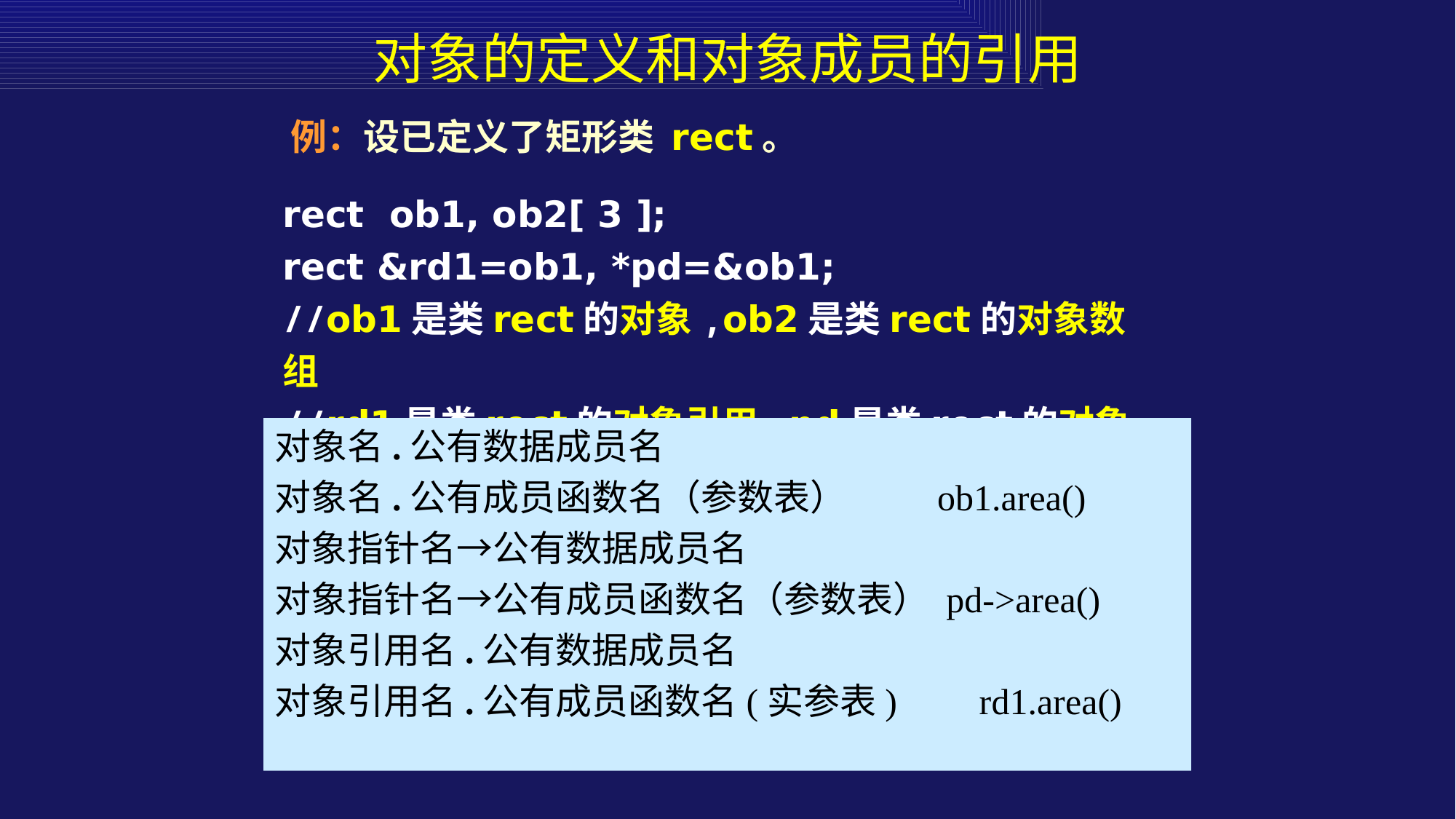

# 对象的定义和对象成员的引用
例：设已定义了矩形类 rect。
rect  ob1, ob2[ 3 ];
rect &rd1=ob1, *pd=&ob1;
//ob1是类rect的对象,ob2是类rect的对象数组
//rd1是类rect的对象引用,pd是类rect的对象指针
对象名.公有数据成员名
对象名.公有成员函数名（参数表）          ob1.area()
对象指针名→公有数据成员名
对象指针名→公有成员函数名（参数表） pd->area()
对象引用名.公有数据成员名
对象引用名.公有成员函数名(实参表)         rd1.area()